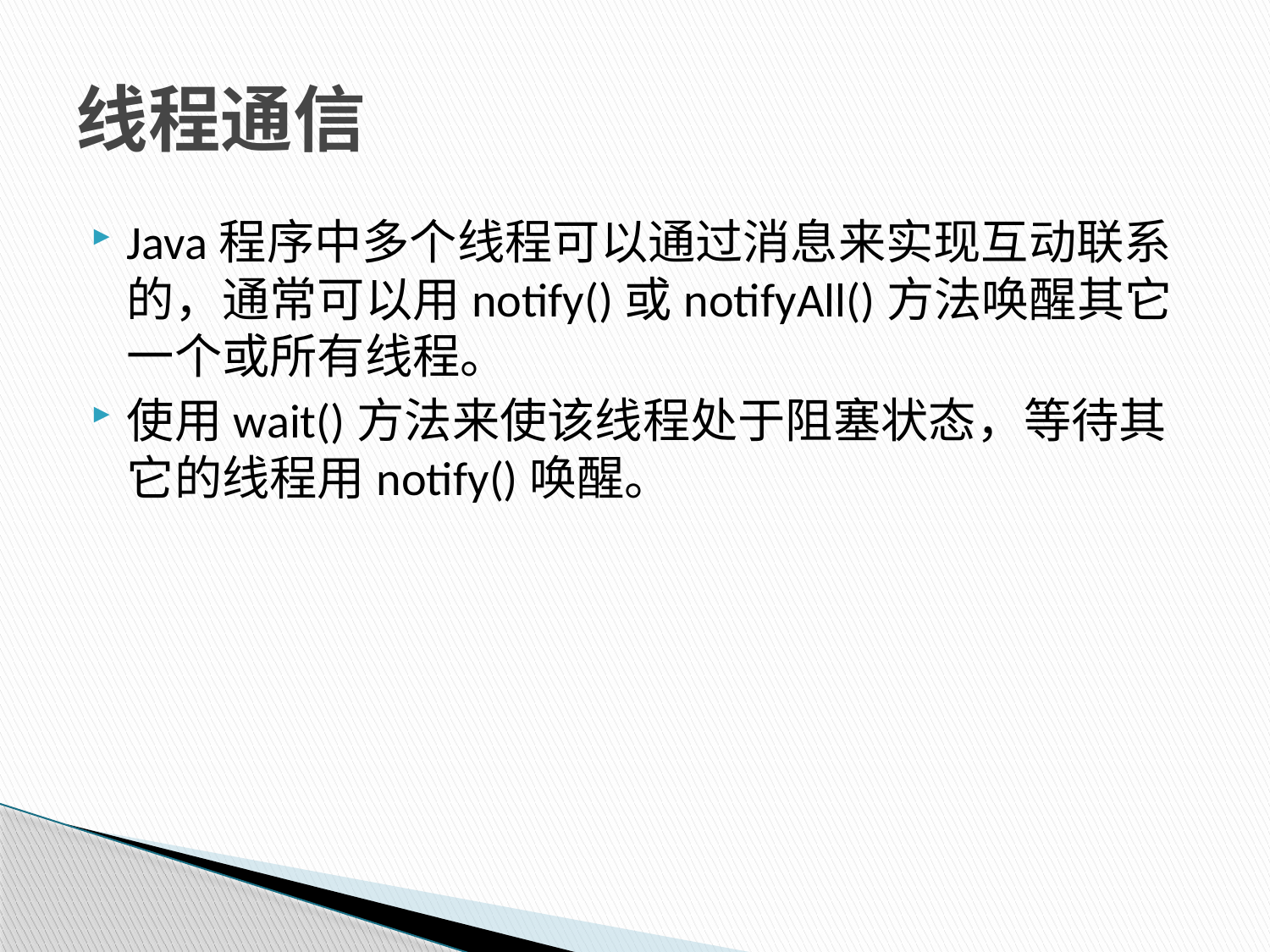

# 线程通信
Java程序中多个线程可以通过消息来实现互动联系的，通常可以用notify()或notifyAll()方法唤醒其它一个或所有线程。
使用wait()方法来使该线程处于阻塞状态，等待其它的线程用notify()唤醒。